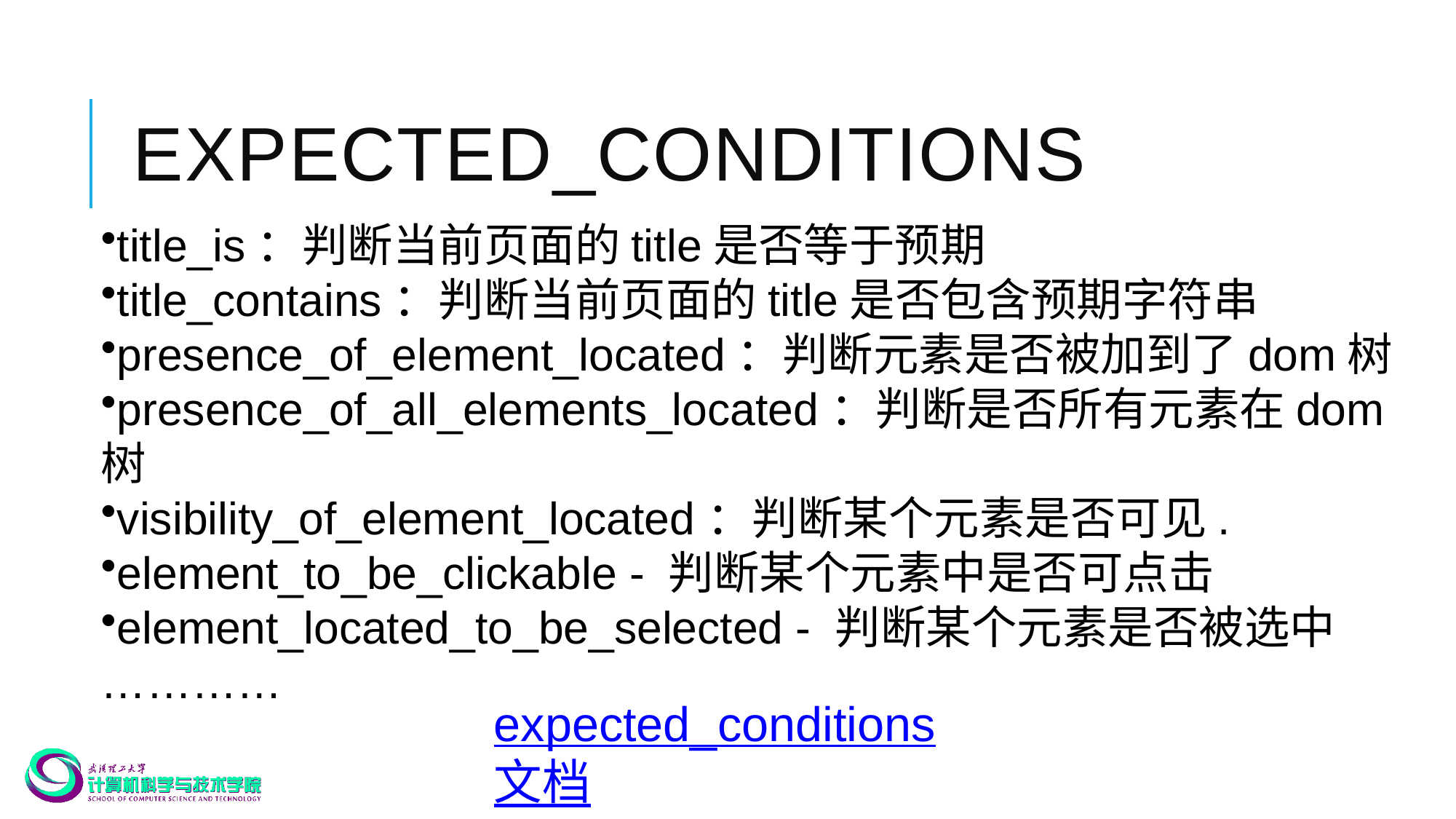

# expected_conditions
title_is：判断当前页面的title是否等于预期
title_contains：判断当前页面的title是否包含预期字符串
presence_of_element_located：判断元素是否被加到了dom树
presence_of_all_elements_located：判断是否所有元素在dom树
visibility_of_element_located：判断某个元素是否可见.
element_to_be_clickable - 判断某个元素中是否可点击
element_located_to_be_selected - 判断某个元素是否被选中
…………
expected_conditions文档